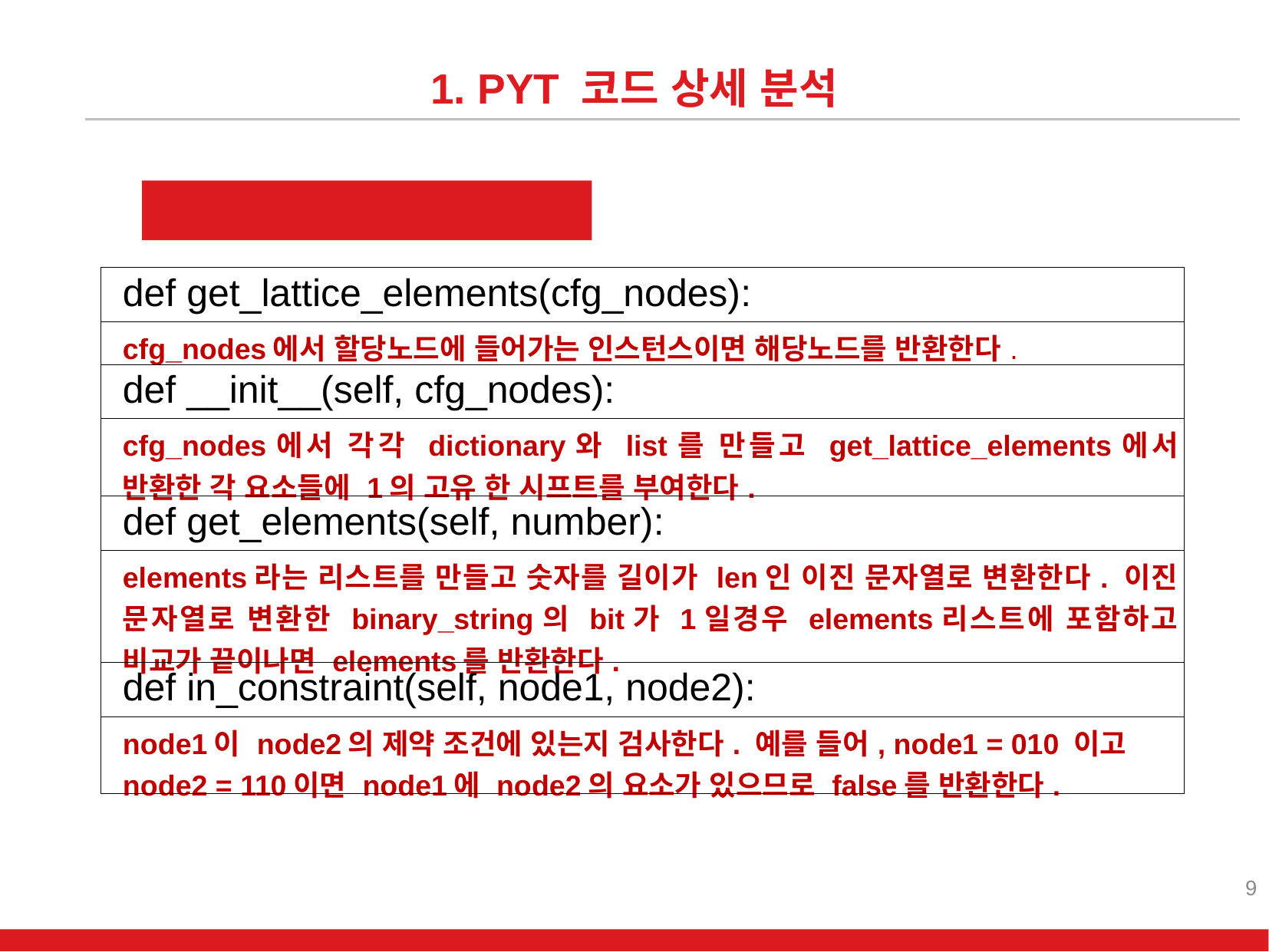

1. PYT 코드 상세 분석
lattice.py
| def get\_lattice\_elements(cfg\_nodes): |
| --- |
| cfg\_nodes에서 할당노드에 들어가는 인스턴스이면 해당노드를 반환한다. |
| def \_\_init\_\_(self, cfg\_nodes): |
| cfg\_nodes에서 각각 dictionary와 list를 만들고 get\_lattice\_elements에서 반환한 각 요소들에 1의 고유 한 시프트를 부여한다. |
| def get\_elements(self, number): |
| elements라는 리스트를 만들고 숫자를 길이가 len인 이진 문자열로 변환한다. 이진 문자열로 변환한 binary\_string의 bit가 1일경우 elements리스트에 포함하고 비교가 끝이나면 elements를 반환한다. |
| def in\_constraint(self, node1, node2): |
| node1이 node2의 제약 조건에 있는지 검사한다. 예를 들어, node1 = 010 이고 node2 = 110이면 node1에 node2의 요소가 있으므로 false를 반환한다. |
9